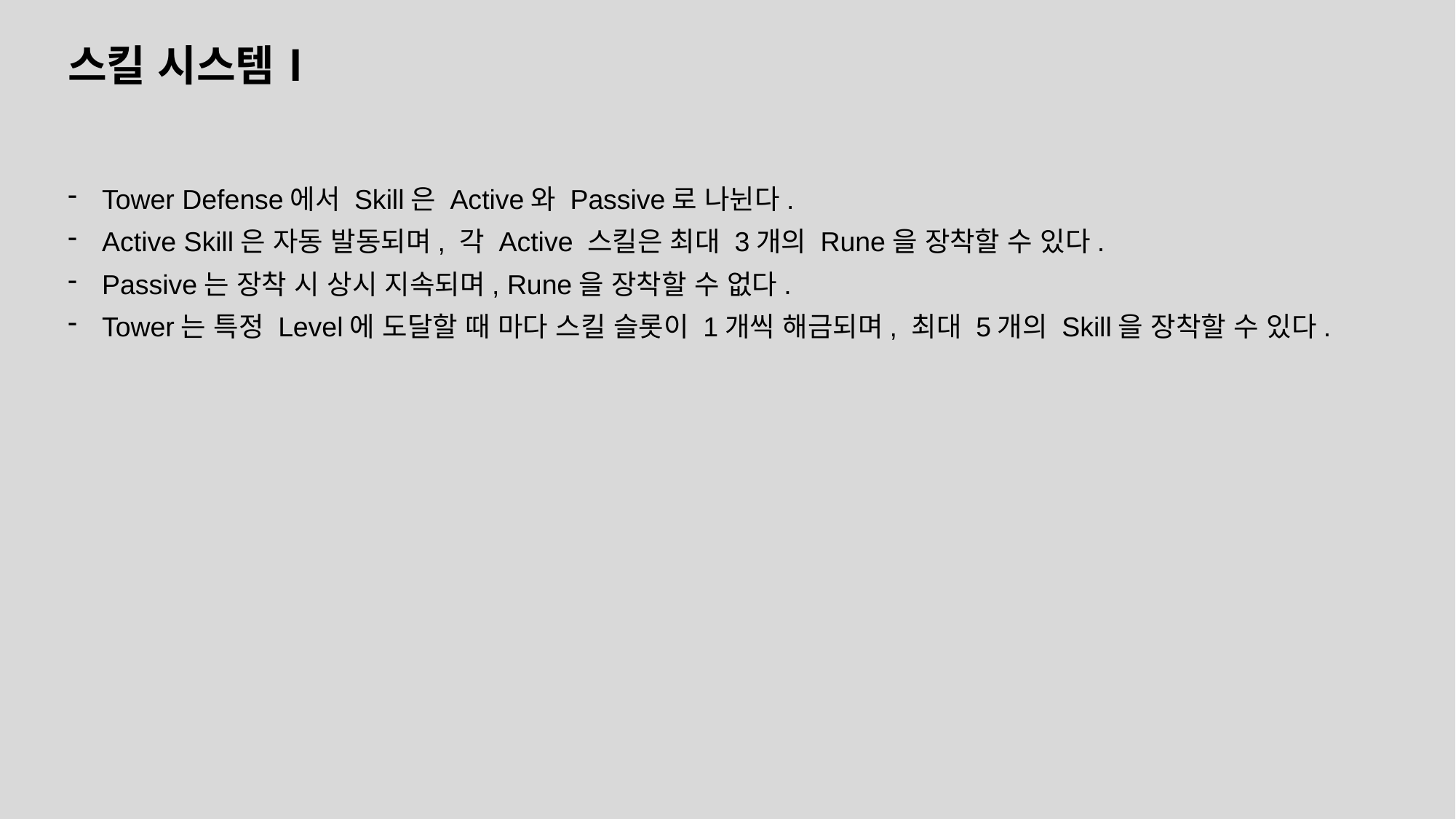

스킬 시스템Ⅰ
Tower Defense에서 Skill은 Active와 Passive로 나뉜다.
Active Skill은 자동 발동되며, 각 Active 스킬은 최대 3개의 Rune을 장착할 수 있다.
Passive는 장착 시 상시 지속되며, Rune을 장착할 수 없다.
Tower는 특정 Level에 도달할 때 마다 스킬 슬롯이 1개씩 해금되며, 최대 5개의 Skill을 장착할 수 있다.